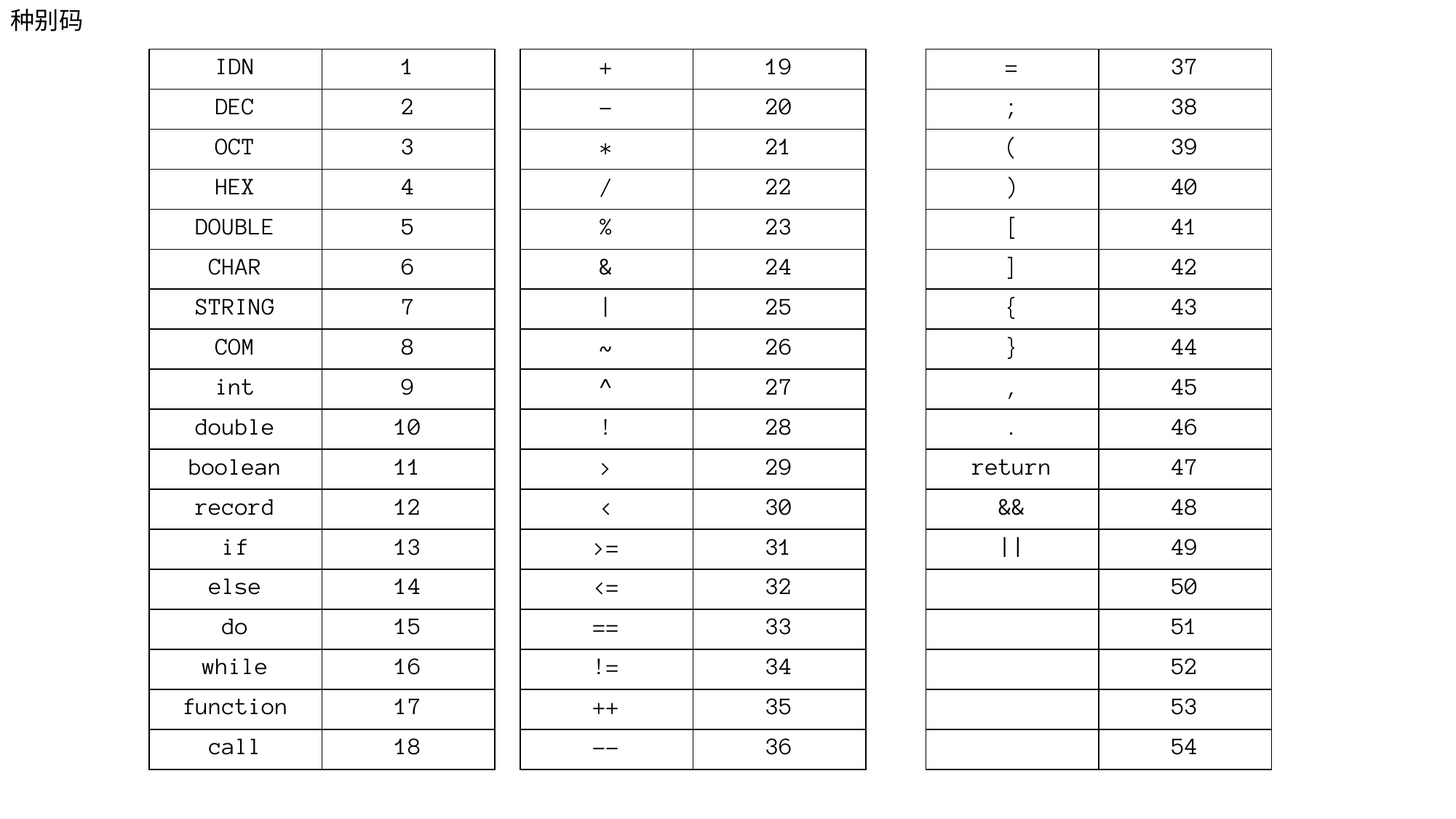

种别码
| IDN | 1 |
| --- | --- |
| DEC | 2 |
| OCT | 3 |
| HEX | 4 |
| DOUBLE | 5 |
| CHAR | 6 |
| STRING | 7 |
| COM | 8 |
| int | 9 |
| double | 10 |
| boolean | 11 |
| record | 12 |
| if | 13 |
| else | 14 |
| do | 15 |
| while | 16 |
| function | 17 |
| call | 18 |
| + | 19 |
| --- | --- |
| - | 20 |
| \* | 21 |
| / | 22 |
| % | 23 |
| & | 24 |
| | | 25 |
| ~ | 26 |
| ^ | 27 |
| ! | 28 |
| > | 29 |
| < | 30 |
| >= | 31 |
| <= | 32 |
| == | 33 |
| != | 34 |
| ++ | 35 |
| -- | 36 |
| = | 37 |
| --- | --- |
| ; | 38 |
| ( | 39 |
| ) | 40 |
| [ | 41 |
| ] | 42 |
| { | 43 |
| } | 44 |
| , | 45 |
| . | 46 |
| return | 47 |
| && | 48 |
| || | 49 |
|  | 50 |
|  | 51 |
|  | 52 |
|  | 53 |
|  | 54 |